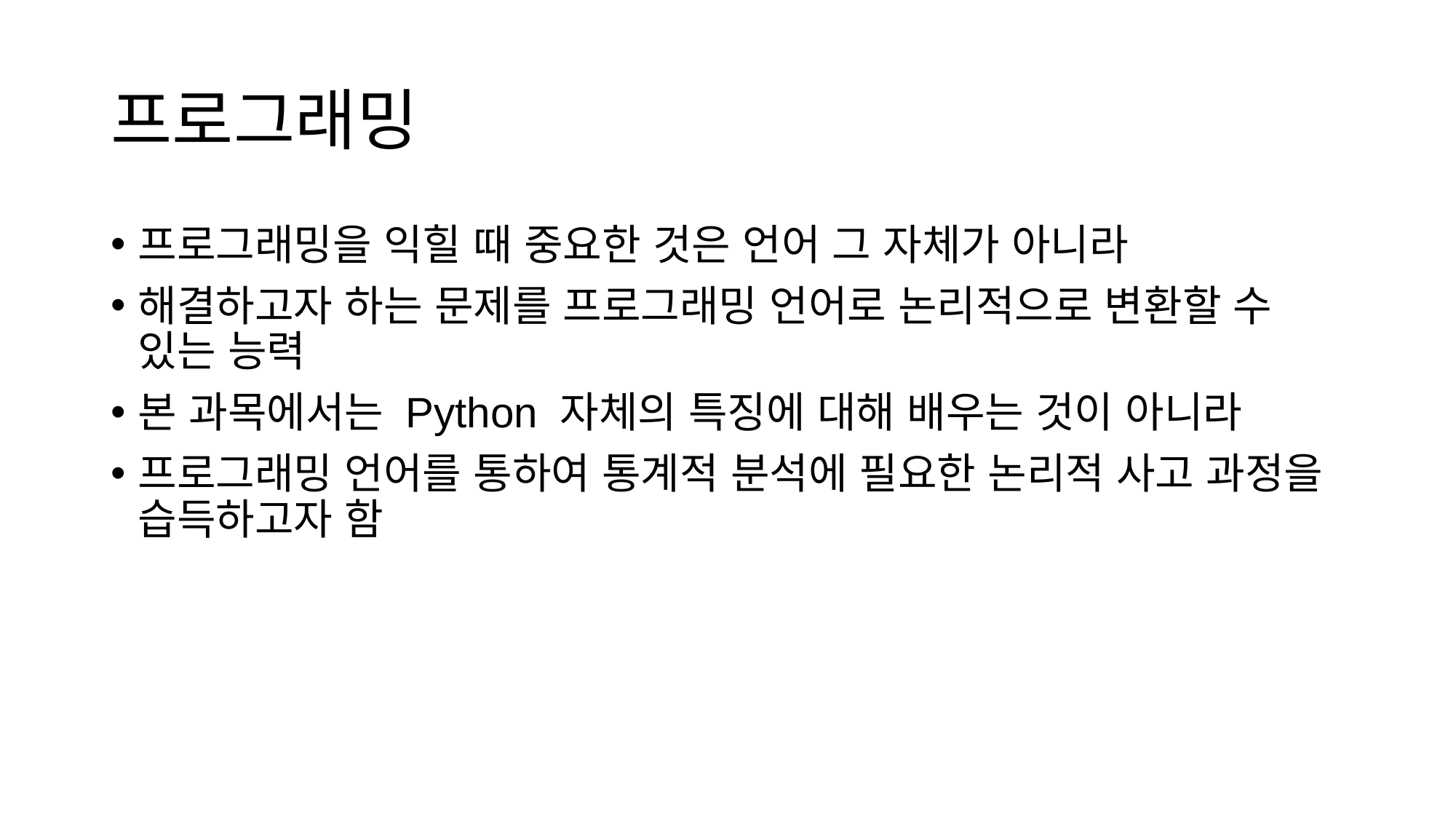

# 프로그래밍
프로그래밍을 익힐 때 중요한 것은 언어 그 자체가 아니라
해결하고자 하는 문제를 프로그래밍 언어로 논리적으로 변환할 수 있는 능력
본 과목에서는 Python 자체의 특징에 대해 배우는 것이 아니라
프로그래밍 언어를 통하여 통계적 분석에 필요한 논리적 사고 과정을 습득하고자 함